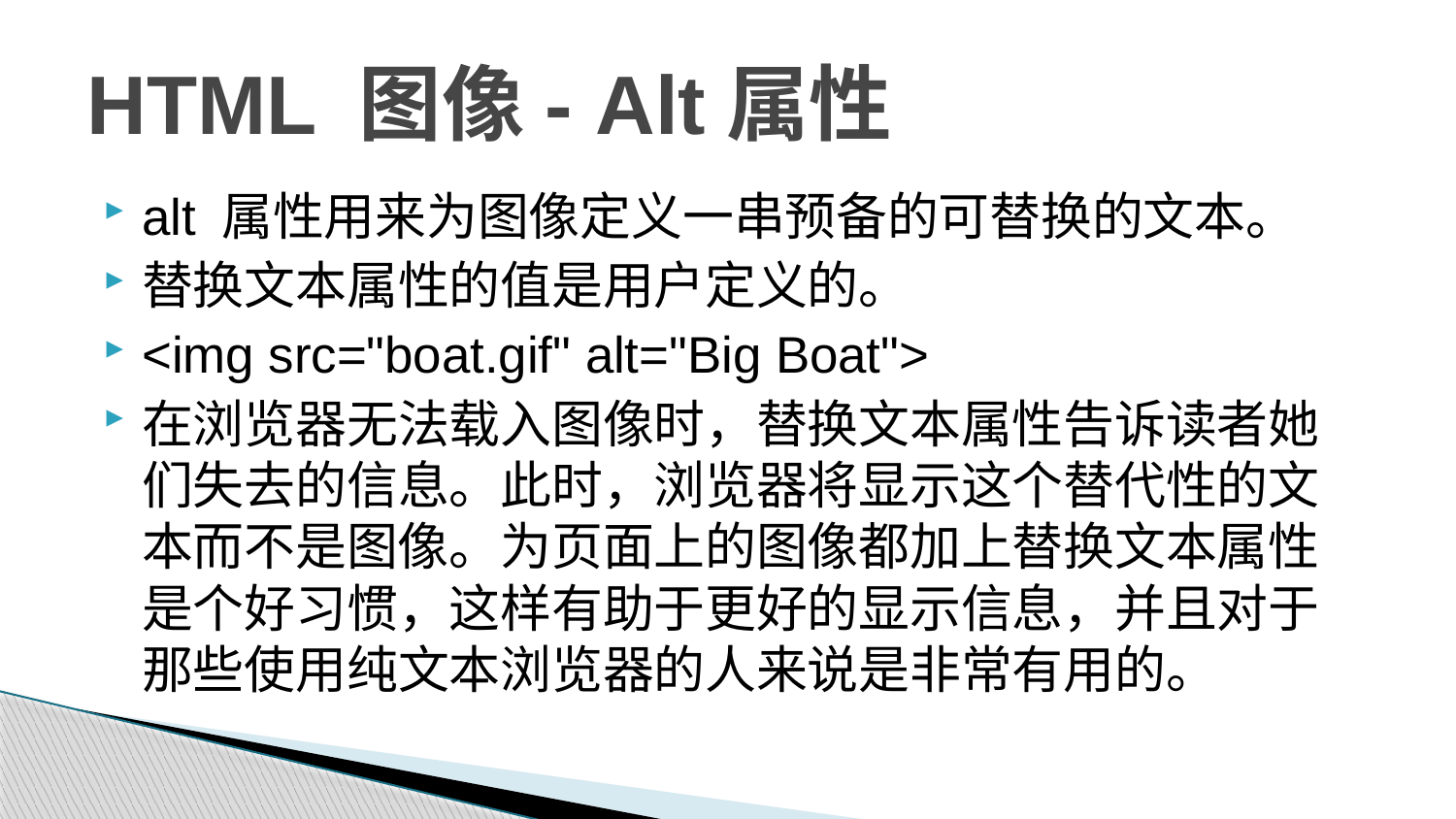

# HTML 图像- Alt属性
alt 属性用来为图像定义一串预备的可替换的文本。
替换文本属性的值是用户定义的。
<img src="boat.gif" alt="Big Boat">
在浏览器无法载入图像时，替换文本属性告诉读者她们失去的信息。此时，浏览器将显示这个替代性的文本而不是图像。为页面上的图像都加上替换文本属性是个好习惯，这样有助于更好的显示信息，并且对于那些使用纯文本浏览器的人来说是非常有用的。